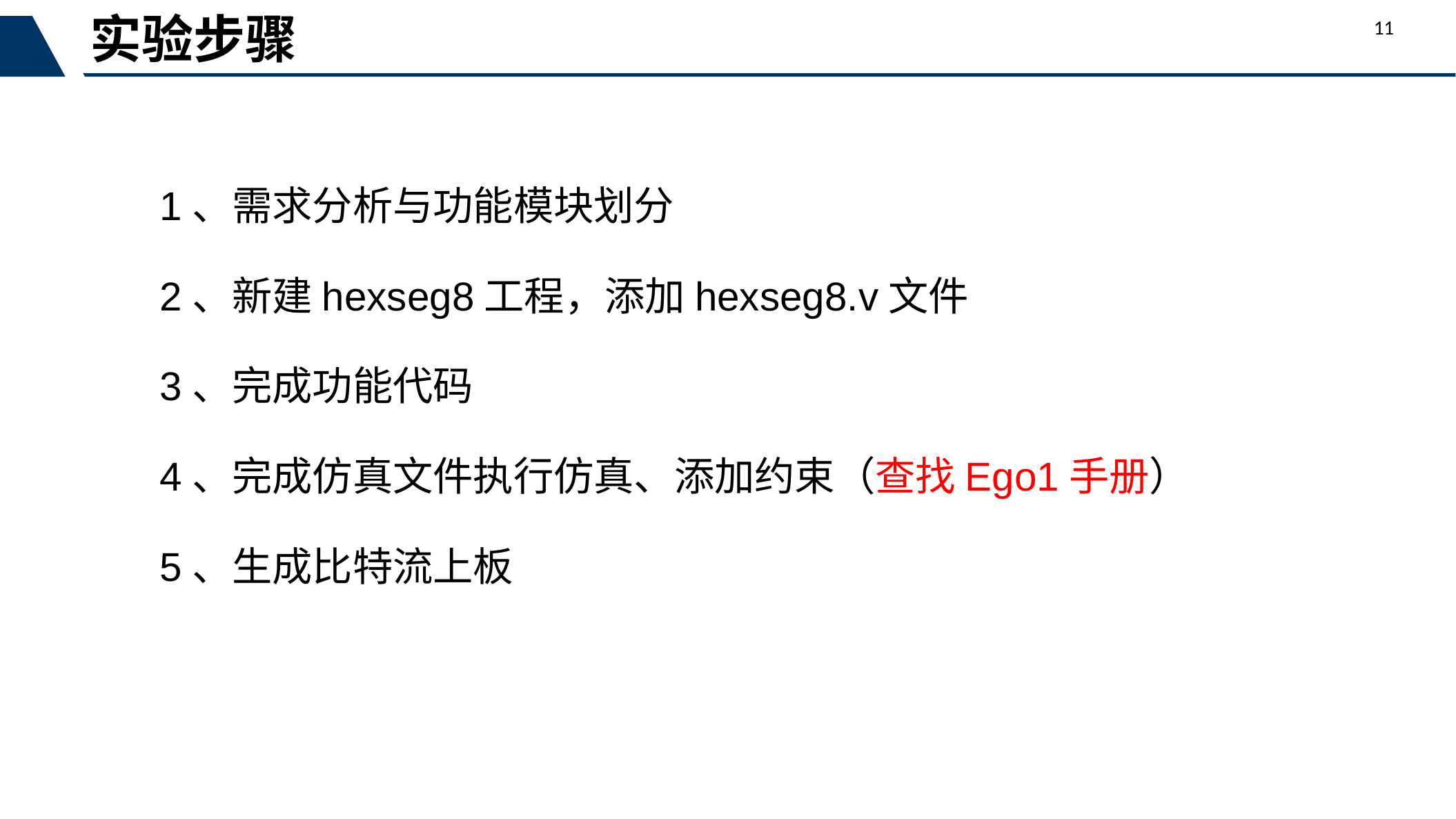

实验步骤
11

1、需求分析与功能模块划分
2、新建hexseg8工程，添加hexseg8.v文件
3、完成功能代码
4、完成仿真文件执行仿真、添加约束（查找Ego1手册）
5、生成比特流上板